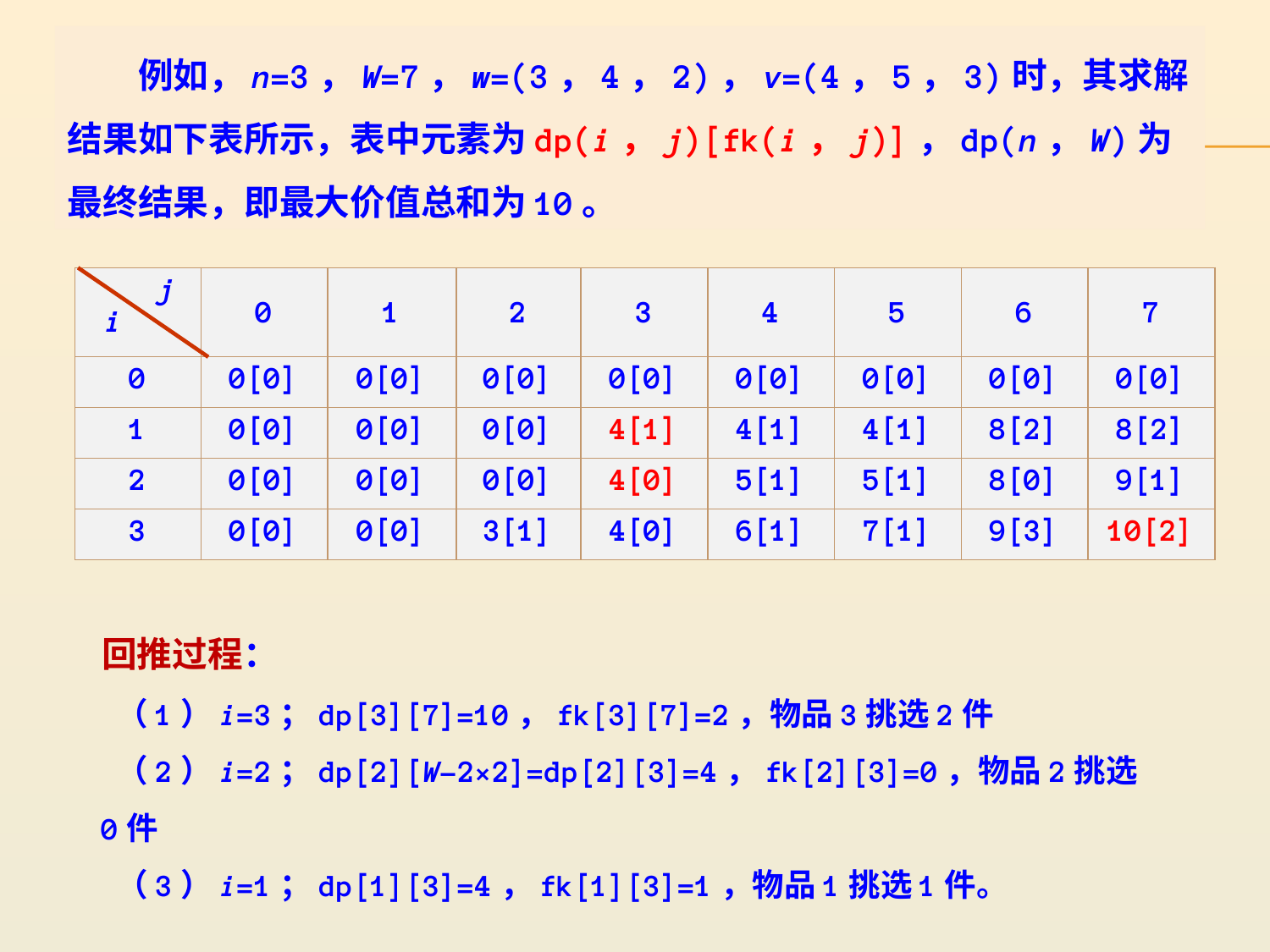

例如，n=3，W=7，w=(3，4，2)，v=(4，5，3)时，其求解结果如下表所示，表中元素为dp(i，j)[fk(i，j)]，dp(n，W)为最终结果，即最大价值总和为10。

| j i | 0 | 1 | 2 | 3 | 4 | 5 | 6 | 7 |
| --- | --- | --- | --- | --- | --- | --- | --- | --- |
| 0 | 0[0] | 0[0] | 0[0] | 0[0] | 0[0] | 0[0] | 0[0] | 0[0] |
| 1 | 0[0] | 0[0] | 0[0] | 4[1] | 4[1] | 4[1] | 8[2] | 8[2] |
| 2 | 0[0] | 0[0] | 0[0] | 4[0] | 5[1] | 5[1] | 8[0] | 9[1] |
| 3 | 0[0] | 0[0] | 3[1] | 4[0] | 6[1] | 7[1] | 9[3] | 10[2] |
回推过程：
 （1）i=3；dp[3][7]=10，fk[3][7]=2，物品3挑选2件
 （2）i=2；dp[2][W-2×2]=dp[2][3]=4，fk[2][3]=0，物品2挑选0件
 （3）i=1；dp[1][3]=4，fk[1][3]=1，物品1挑选1件。